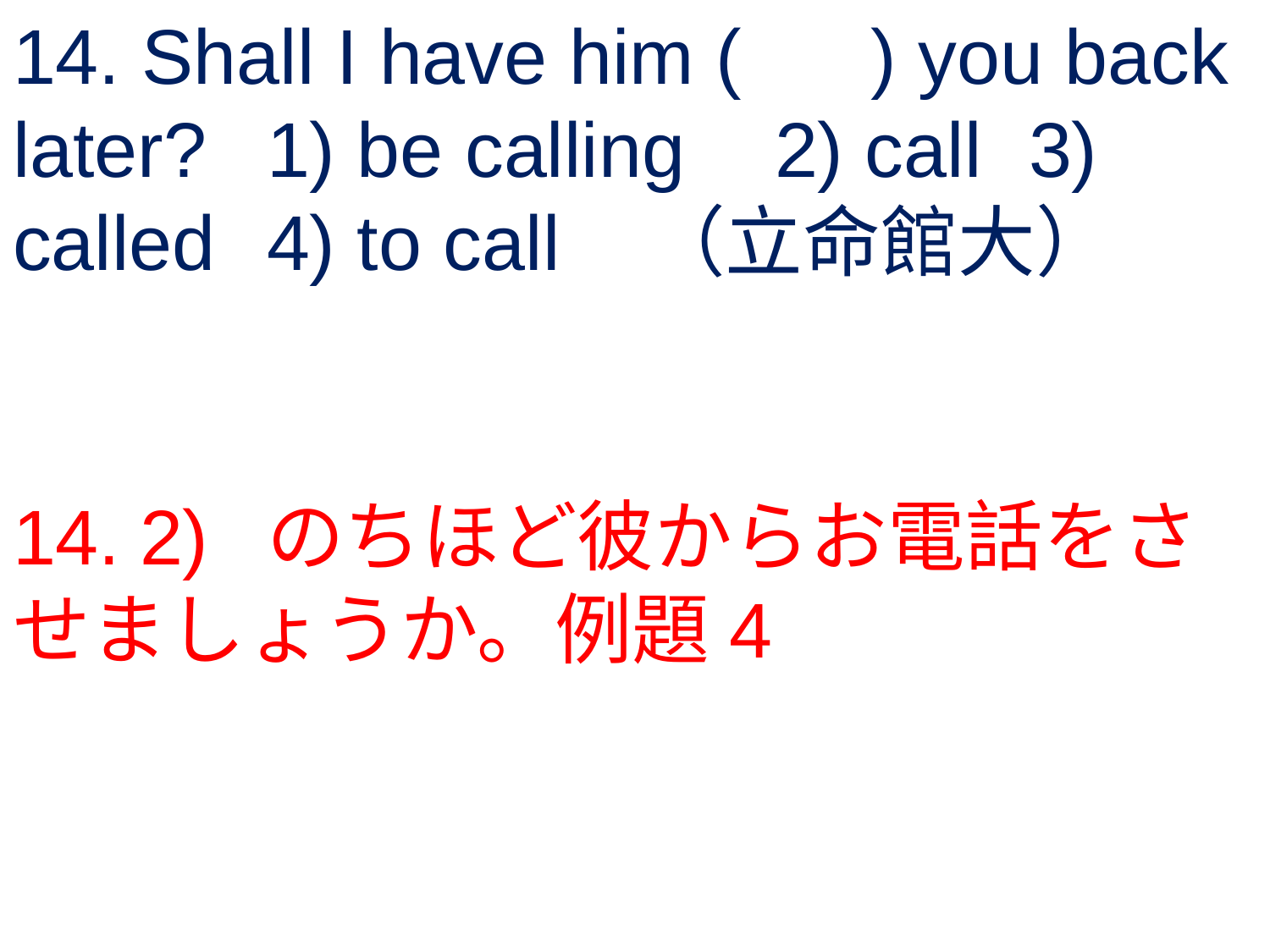

# 14. Shall I have him (      ) you back later?	1) be calling	2) call	3) called	4) to call	（立命館大）
14.	2) 	のちほど彼からお電話をさせましょうか。例題4